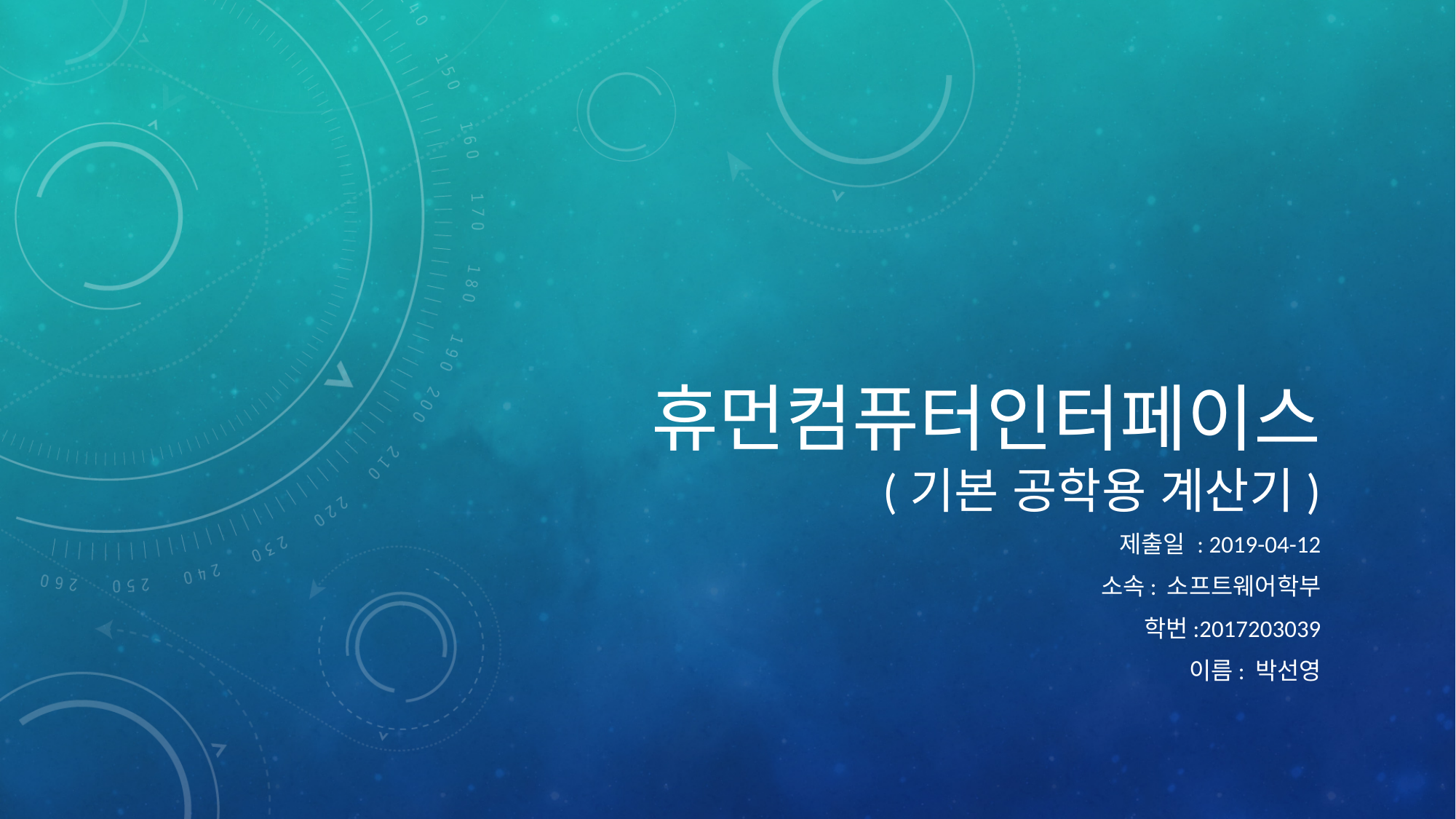

# 휴먼컴퓨터인터페이스 (기본 공학용 계산기)
제출일 : 2019-04-12
소속: 소프트웨어학부
학번:2017203039
이름: 박선영